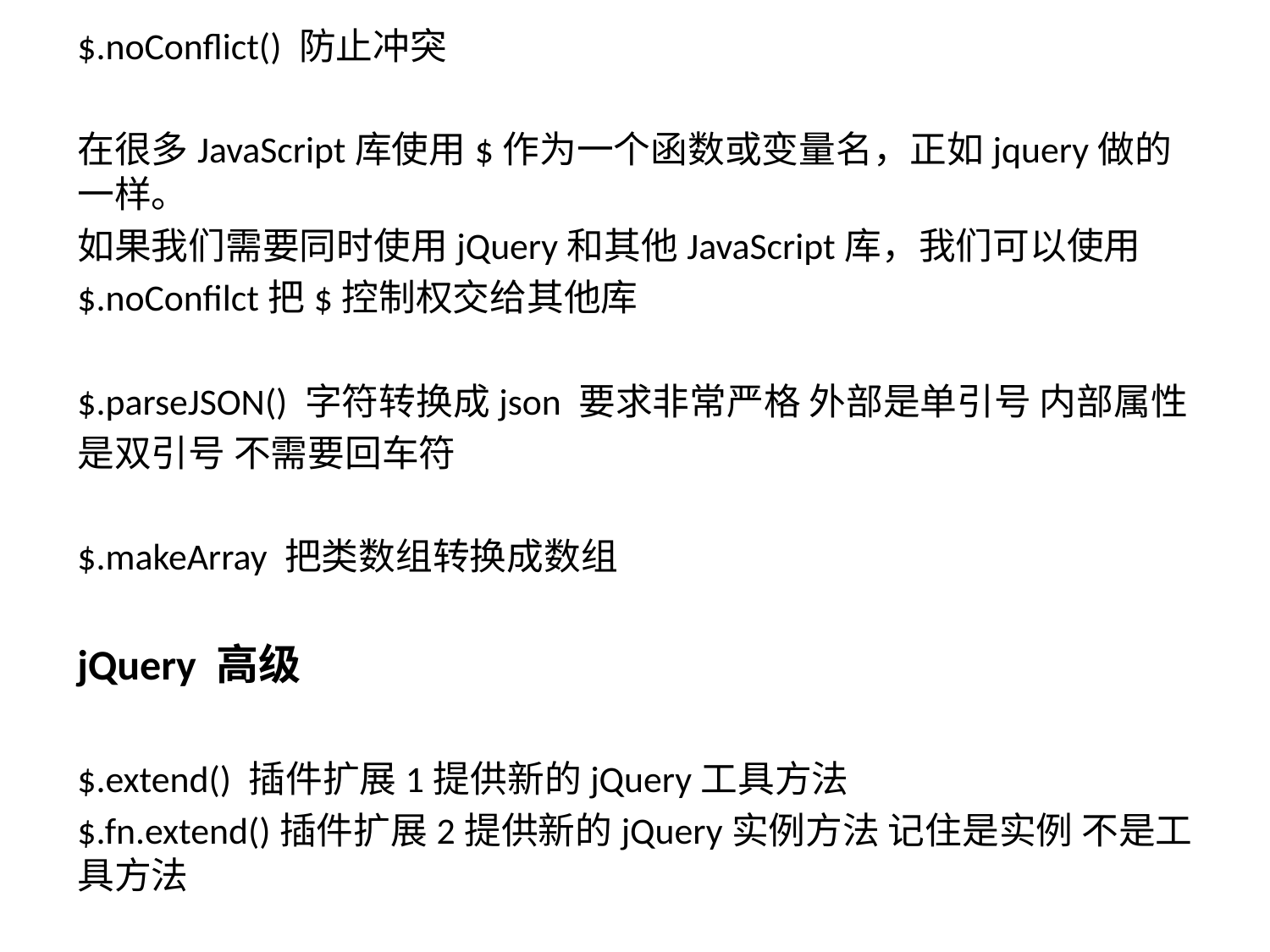

Title
$.noConflict() 防止冲突

在很多JavaScript库使用$作为一个函数或变量名，正如jquery做的一样。
如果我们需要同时使用jQuery和其他JavaScript库，我们可以使用
$.noConfilct把$控制权交给其他库

$.parseJSON() 字符转换成json 要求非常严格 外部是单引号 内部属性
是双引号 不需要回车符

$.makeArray 把类数组转换成数组

jQuery 高级

$.extend() 插件扩展1提供新的jQuery工具方法
$.fn.extend()插件扩展2提供新的jQuery实例方法 记住是实例 不是工具方法